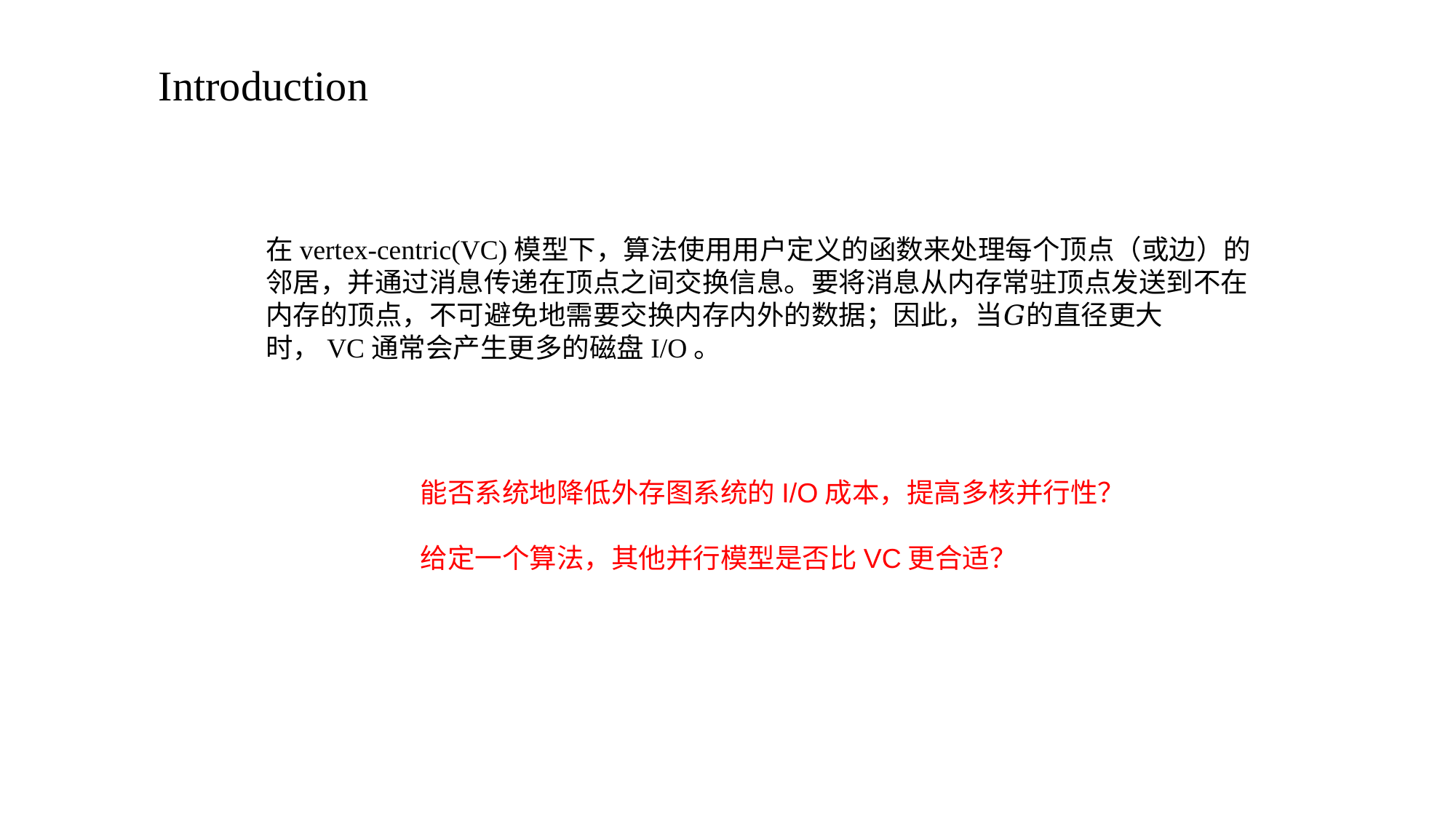

Introduction
在vertex-centric(VC)模型下，算法使用用户定义的函数来处理每个顶点（或边）的邻居，并通过消息传递在顶点之间交换信息。要将消息从内存常驻顶点发送到不在内存的顶点，不可避免地需要交换内存内外的数据；因此，当𝐺的直径更大时，VC通常会产生更多的磁盘I/O。
能否系统地降低外存图系统的I/O成本，提高多核并行性？

给定一个算法，其他并行模型是否比VC更合适？